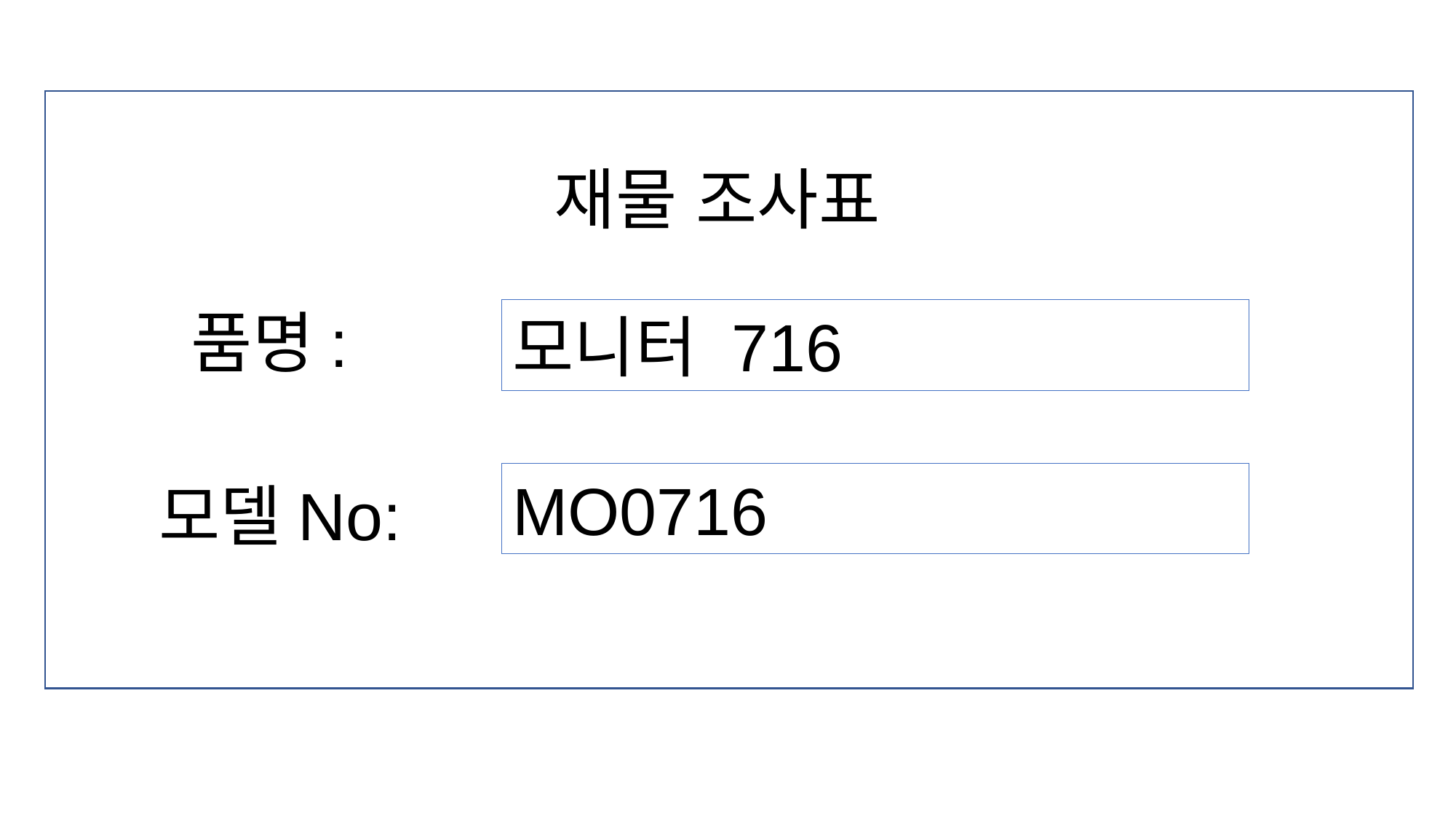

재물 조사표
품명:
모니터 716
MO0716
모델No: